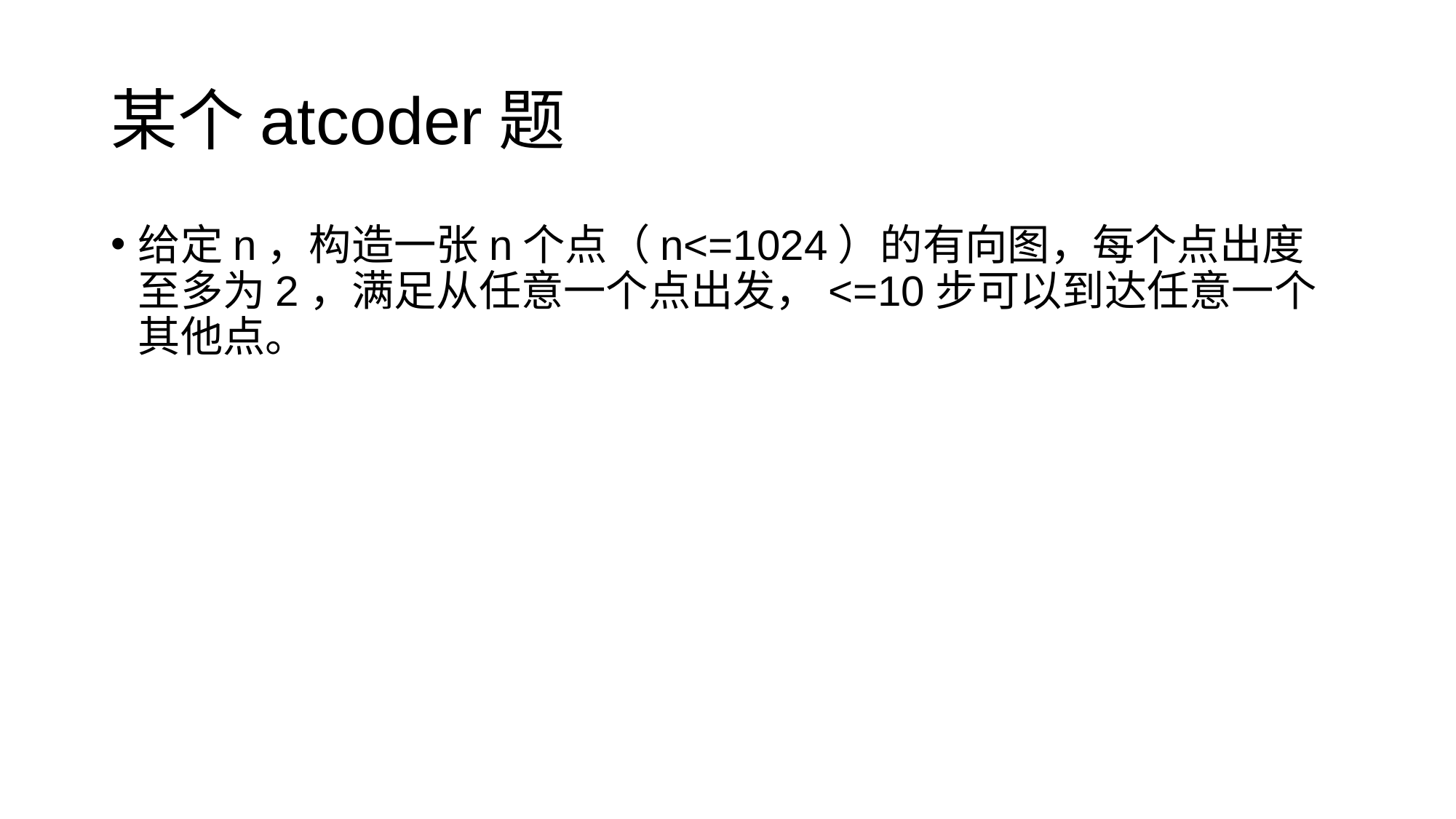

# 某个atcoder题
给定n，构造一张n个点（n<=1024）的有向图，每个点出度至多为2，满足从任意一个点出发，<=10步可以到达任意一个其他点。